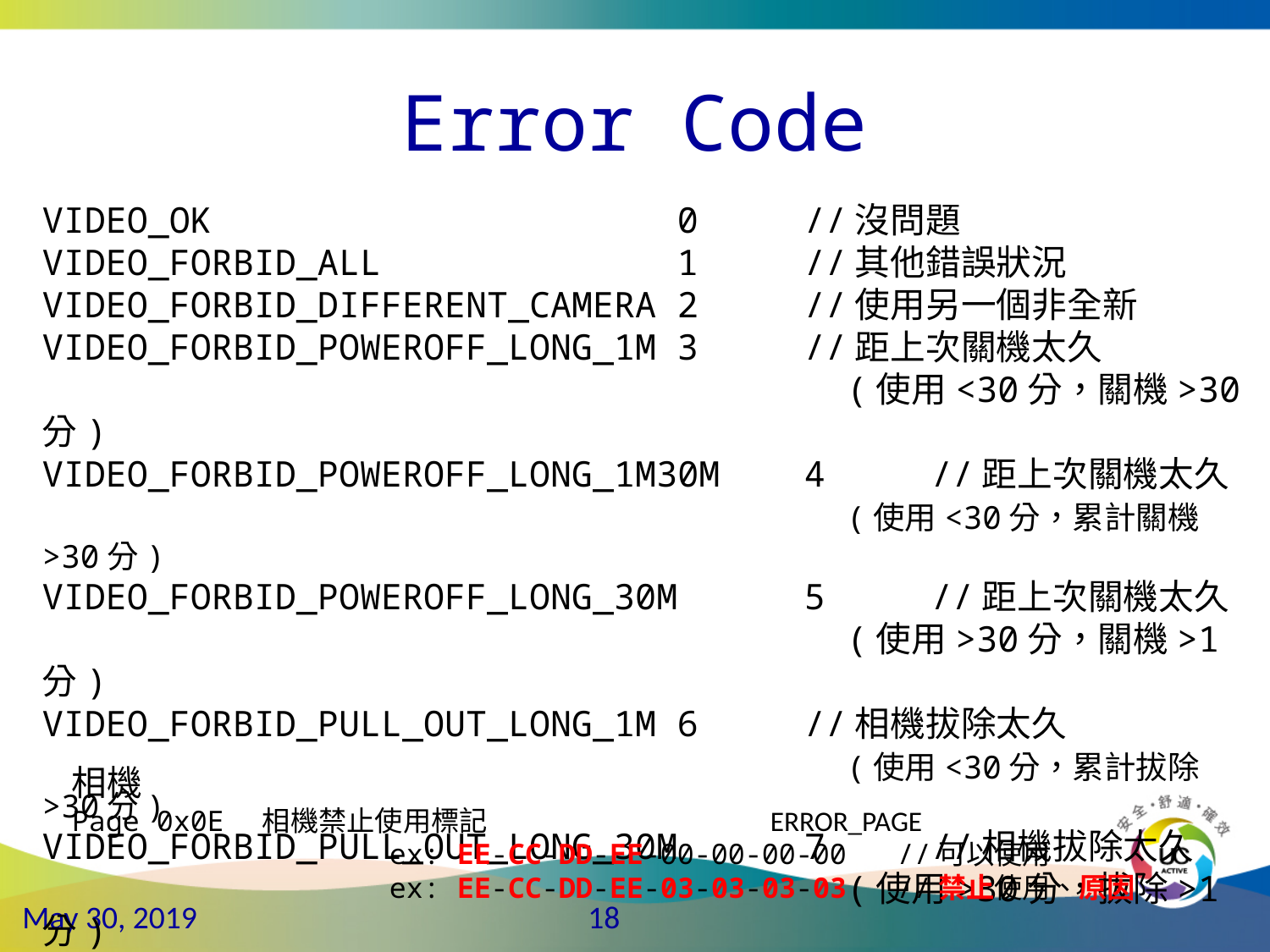

# Error Code
VIDEO_OK				0	//沒問題
VIDEO_FORBID_ALL			1	//其他錯誤狀況
VIDEO_FORBID_DIFFERENT_CAMERA	2	//使用另一個非全新
VIDEO_FORBID_POWEROFF_LONG_1M	3	//距上次關機太久
						  (使用<30分，關機>30分)
VIDEO_FORBID_POWEROFF_LONG_1M30M	4	//距上次關機太久
						  (使用<30分，累計關機>30分)
VIDEO_FORBID_POWEROFF_LONG_30M	5	//距上次關機太久
						  (使用>30分，關機>1分)
VIDEO_FORBID_PULL_OUT_LONG_1M	6	//相機拔除太久
						  (使用<30分，累計拔除>30分)
VIDEO_FORBID_PULL_OUT_LONG_30M	7	//相機拔除太久
						  (使用>30分，拔除>1分)
相機
Page 0x0E	相機禁止使用標記			ERROR_PAGE
			ex: EE-CC-DD-EE-00-00-00-00	//可以使用
			ex: EE-CC-DD-EE-03-03-03-03	//禁止使用、原因